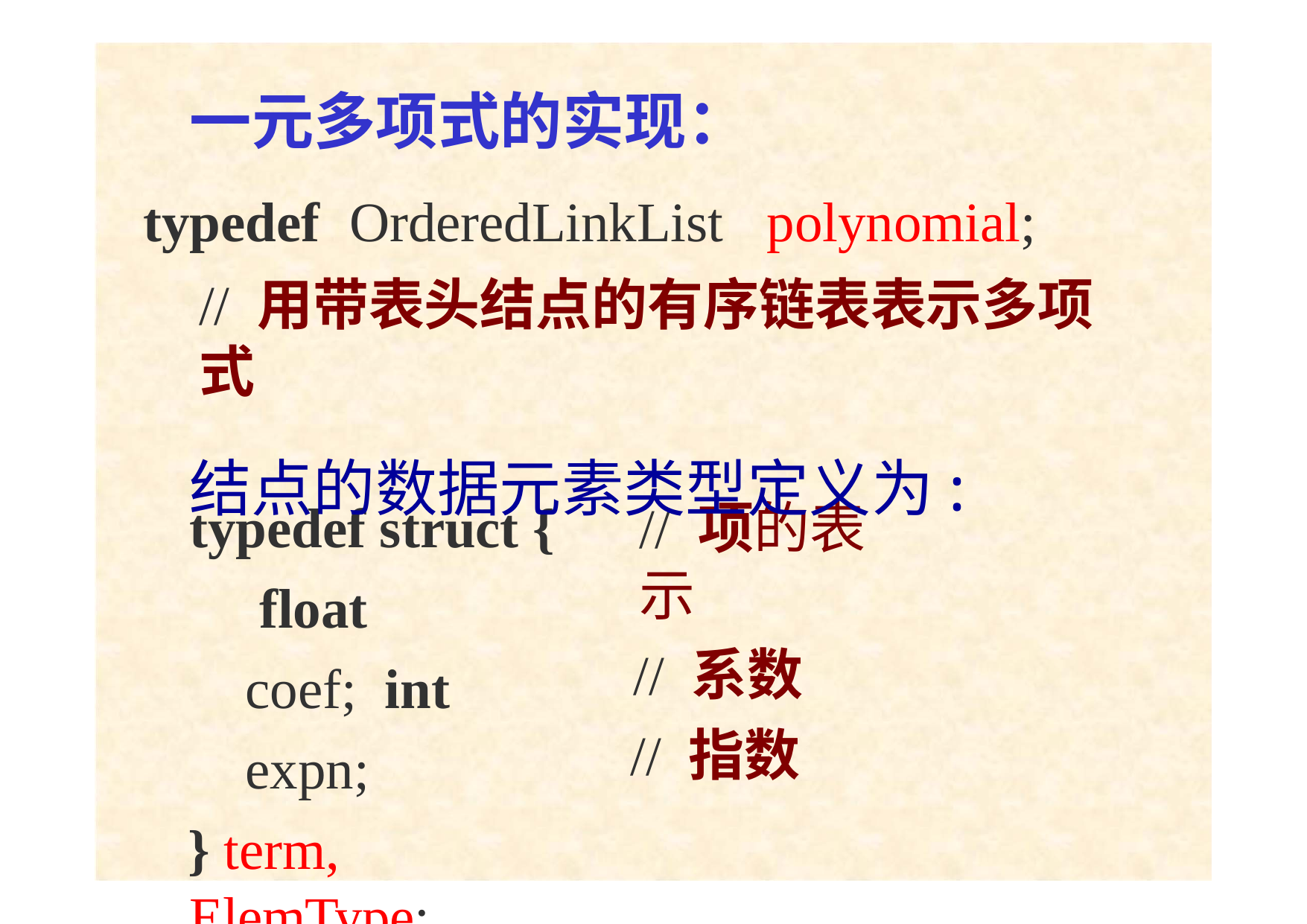

# 一元多项式的实现：
typedef	OrderedLinkList	polynomial;
// 用带表头结点的有序链表表示多项式
结点的数据元素类型定义为:
typedef struct {  float	coef;  int	expn;
} term, ElemType;
// 项的表示
// 系数
// 指数